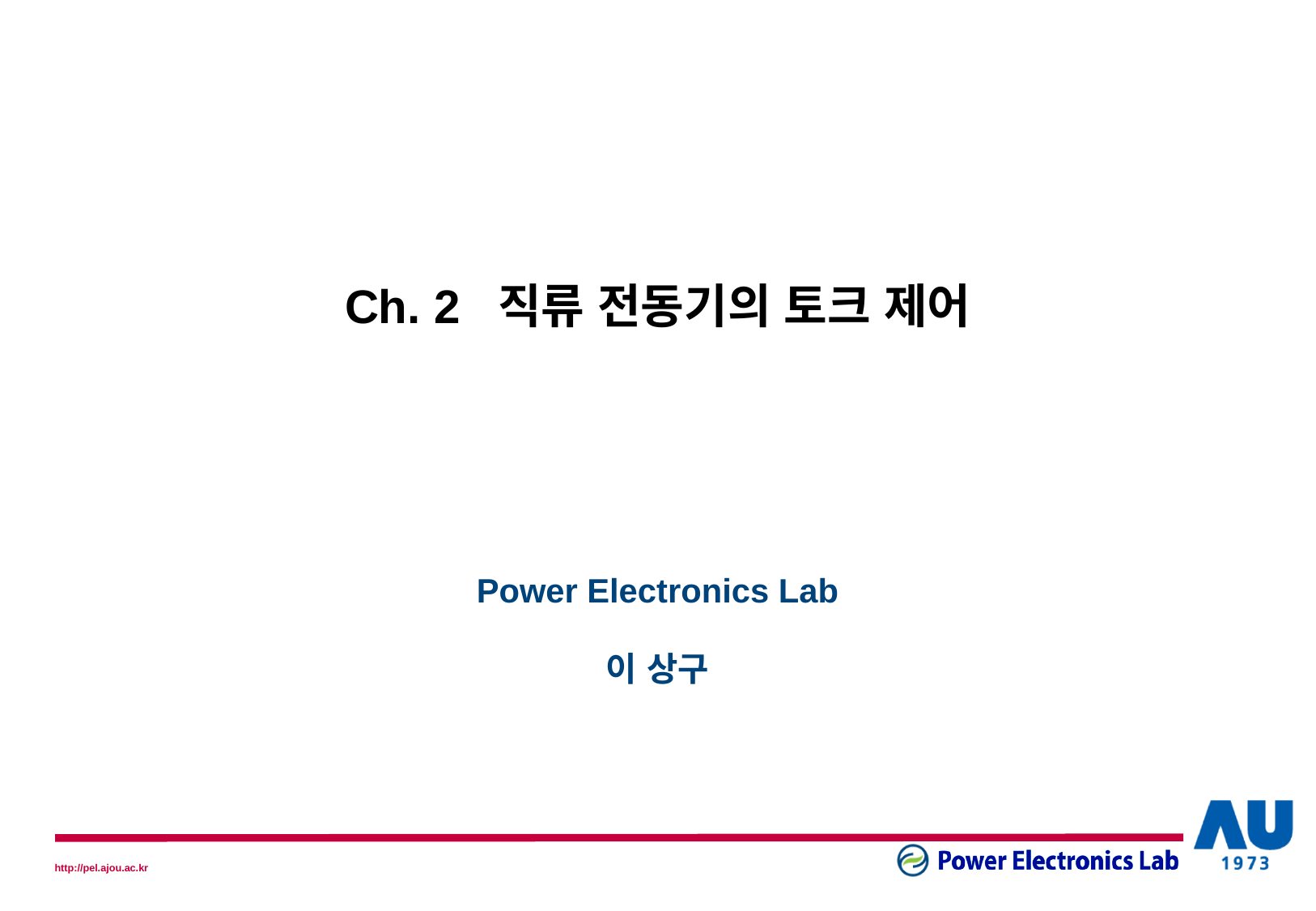

# Ch. 2  직류 전동기의 토크 제어
Power Electronics Lab

이 상구